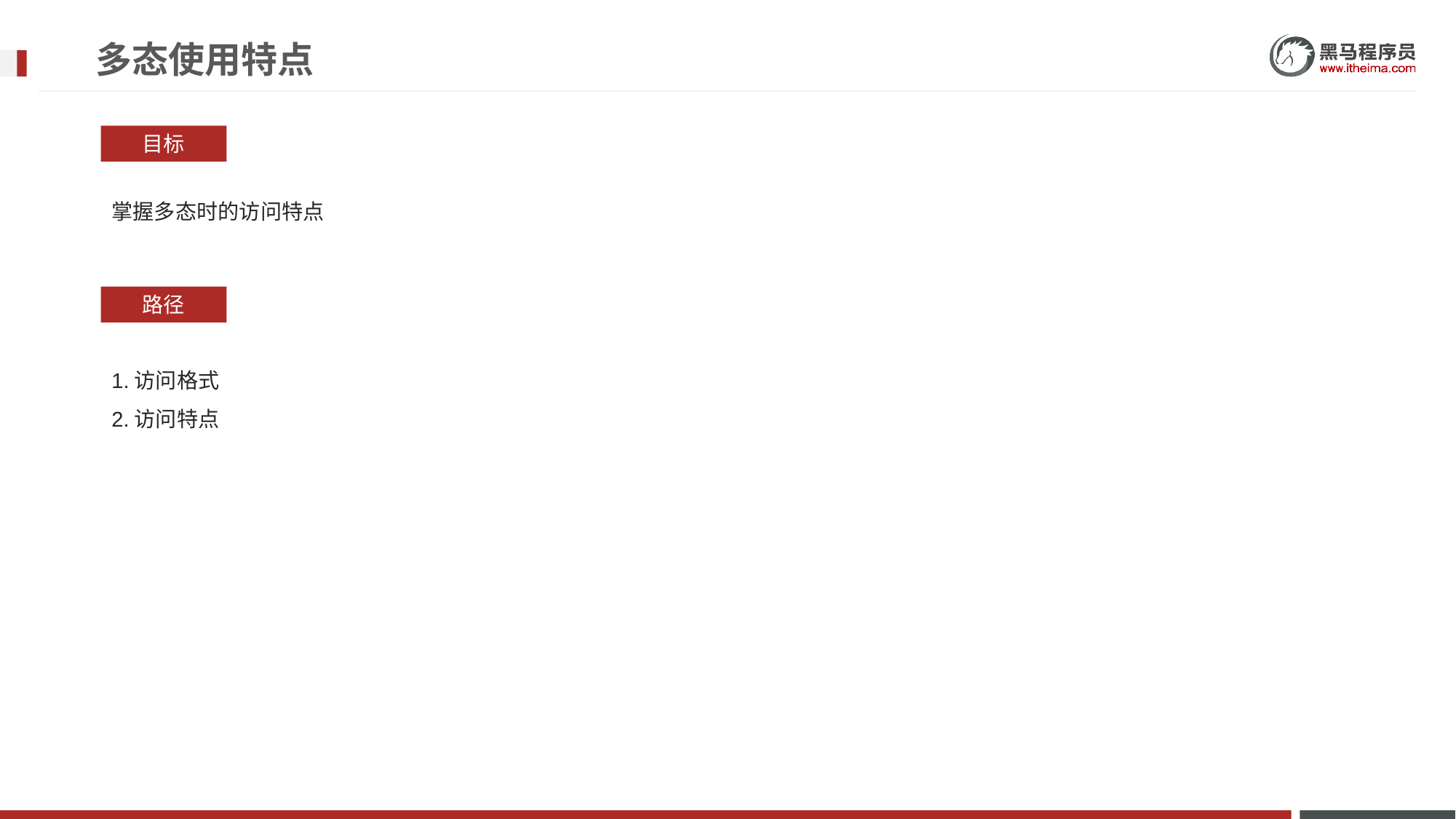

# 多态使用特点
目标
掌握多态时的访问特点
路径
1.访问格式
2.访问特点